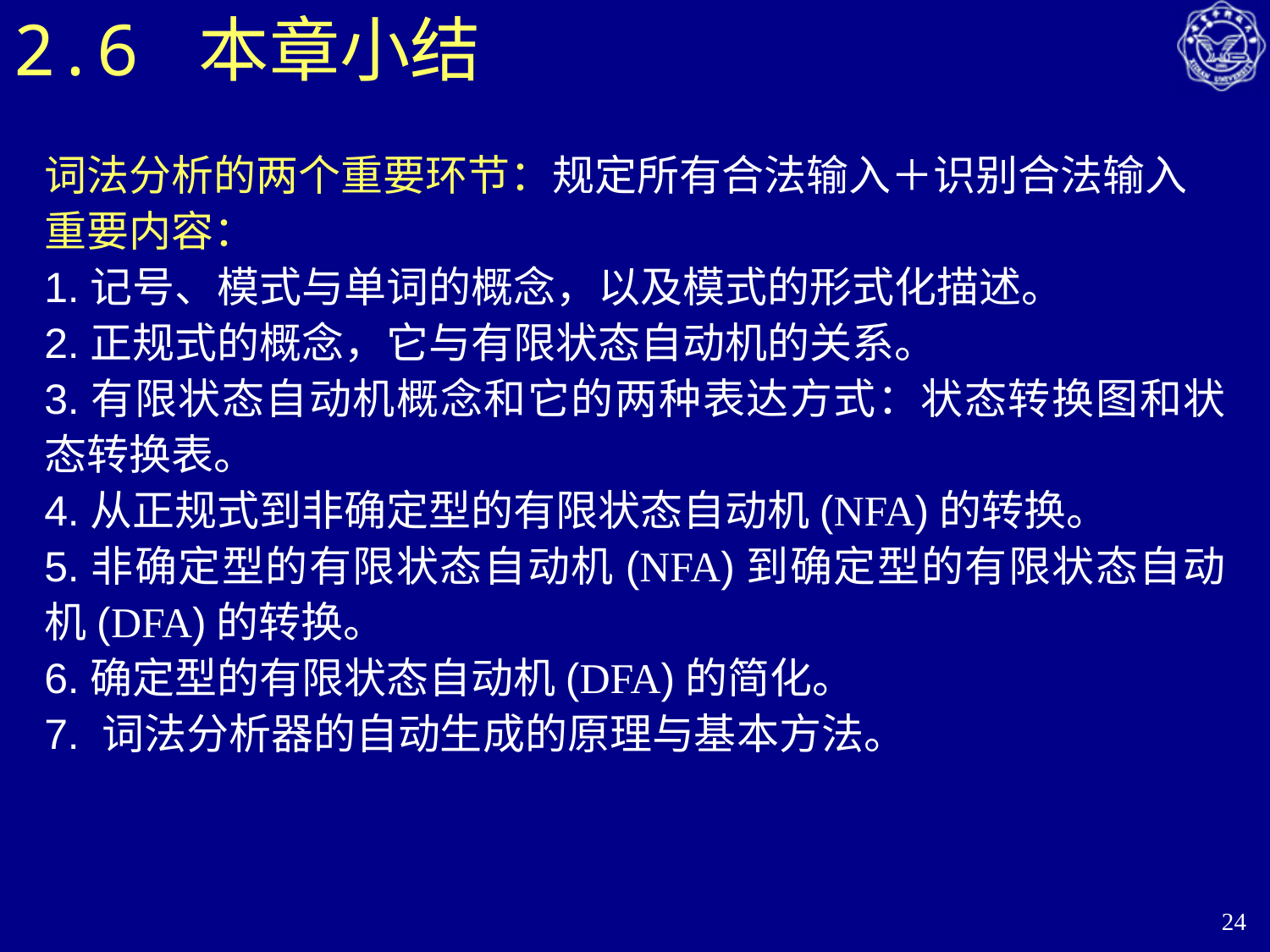

# 2.6 本章小结
词法分析的两个重要环节：规定所有合法输入＋识别合法输入
重要内容：
1.记号、模式与单词的概念，以及模式的形式化描述。
2.正规式的概念，它与有限状态自动机的关系。
3.有限状态自动机概念和它的两种表达方式：状态转换图和状态转换表。
4.从正规式到非确定型的有限状态自动机(NFA)的转换。
5.非确定型的有限状态自动机(NFA)到确定型的有限状态自动机(DFA)的转换。
6.确定型的有限状态自动机(DFA)的简化。
7. 词法分析器的自动生成的原理与基本方法。
24